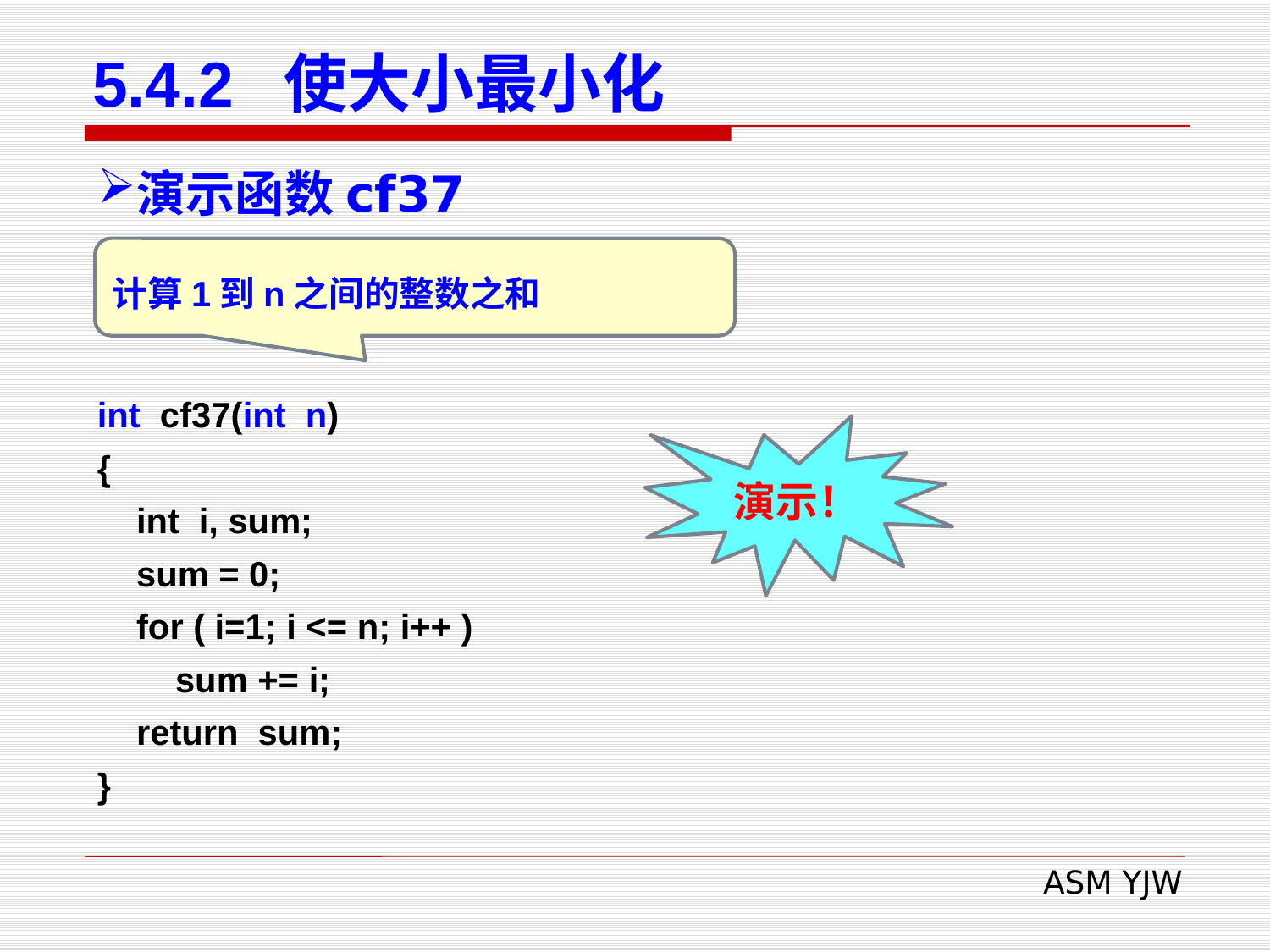

# 5.4.2  使大小最小化
演示函数cf37
计算1到n之间的整数之和
int  cf37(int  n)
{
    int  i, sum;
    sum = 0;
    for ( i=1; i <= n; i++ )
        sum += i;
    return  sum;
}
演示！